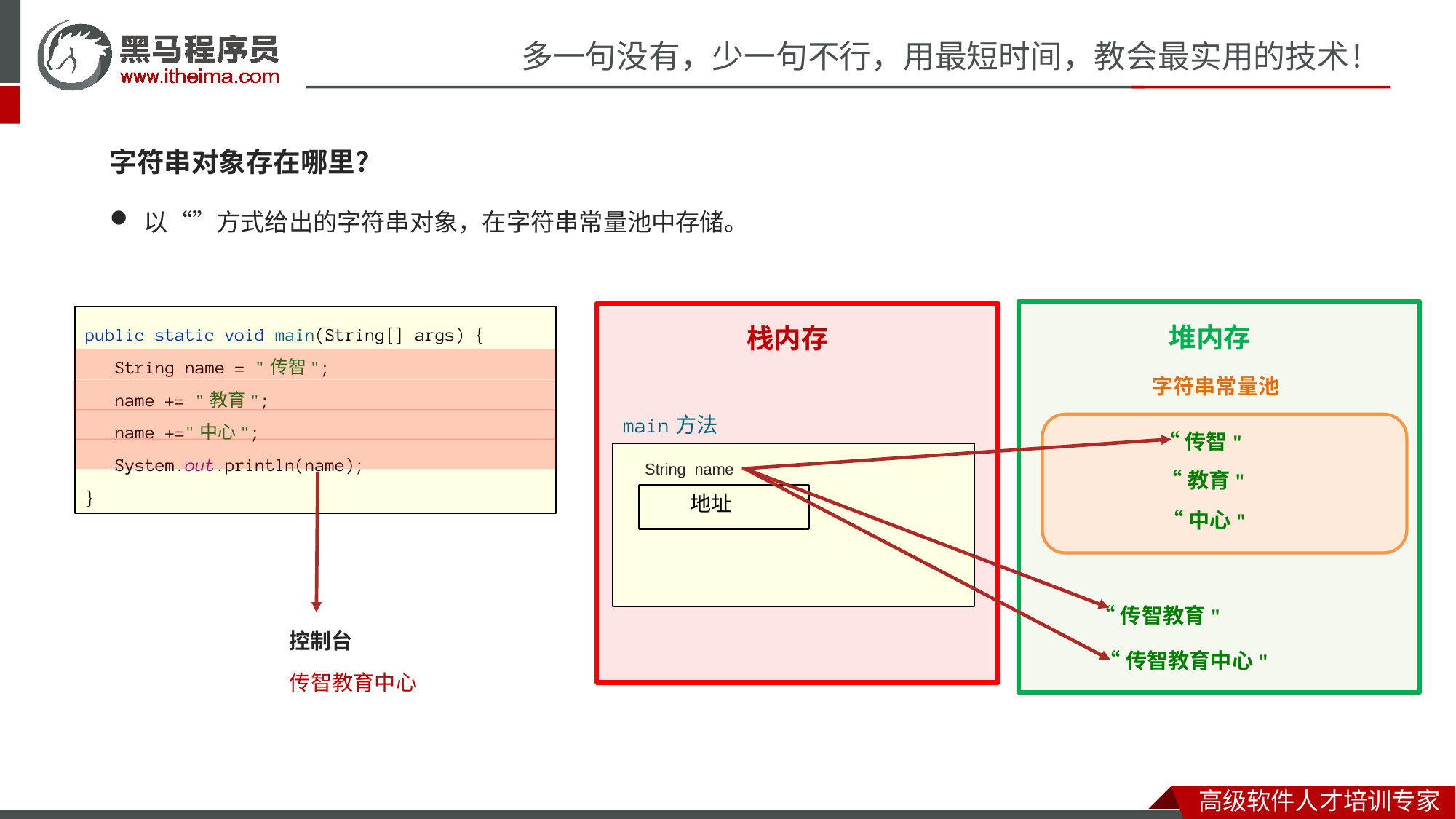

字符串对象存在哪里？
以“”方式给出的字符串对象，在字符串常量池中存储。
堆内存
栈内存

public static void main(String[] args) {
   String name = "传智";
   name += "教育";
   name +="中心";
   System.out.println(name);
}

字符串常量池

main方法

“传智"

String  name
“教育"
地址

“中心"
“传智教育"
控制台
“传智教育中心"
传智教育中心